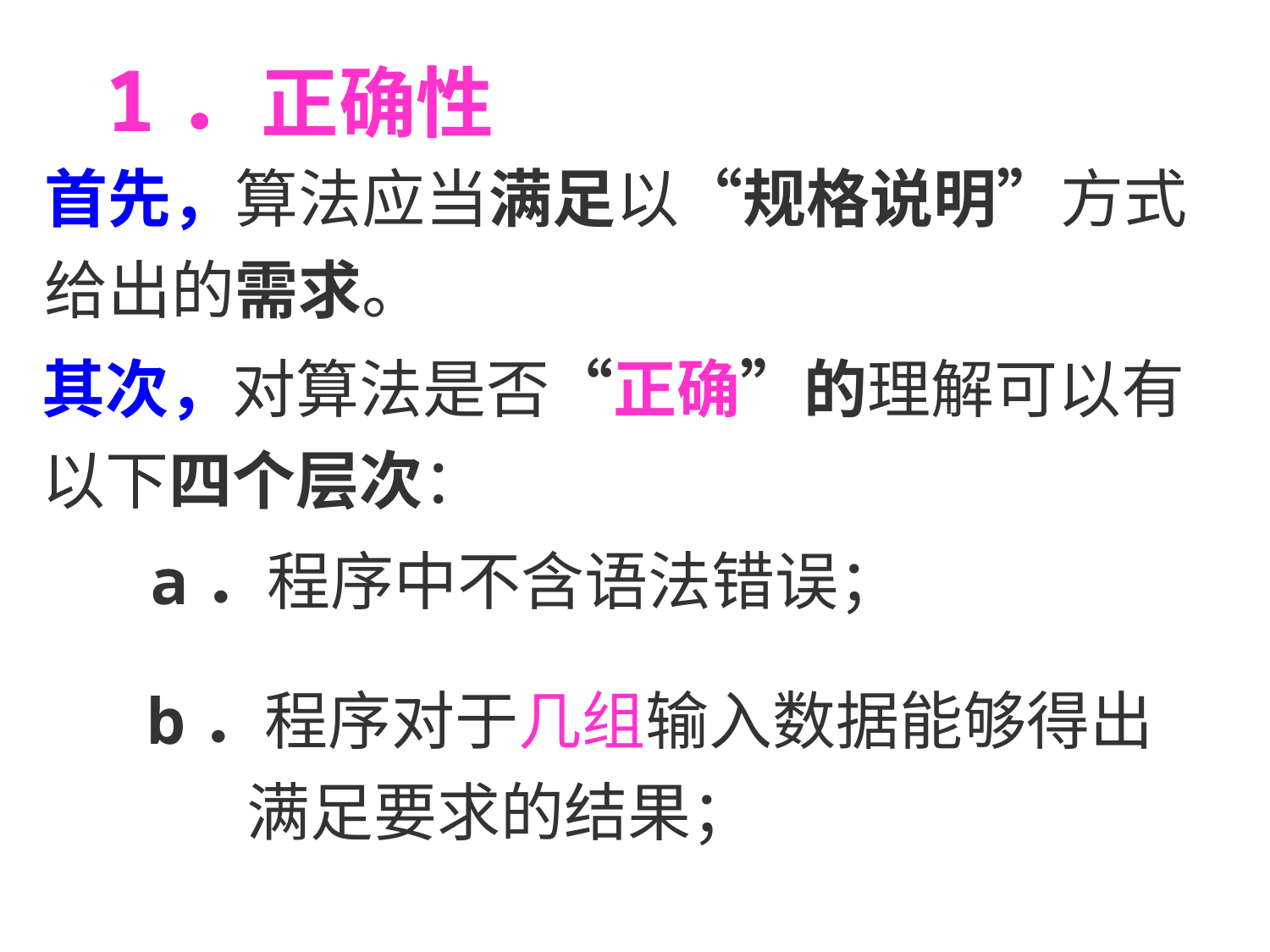

1．正确性
首先，算法应当满足以“规格说明”方式给出的需求。
其次，对算法是否“正确”的理解可以有以下四个层次：
a．程序中不含语法错误；
b．程序对于几组输入数据能够得出满足要求的结果；